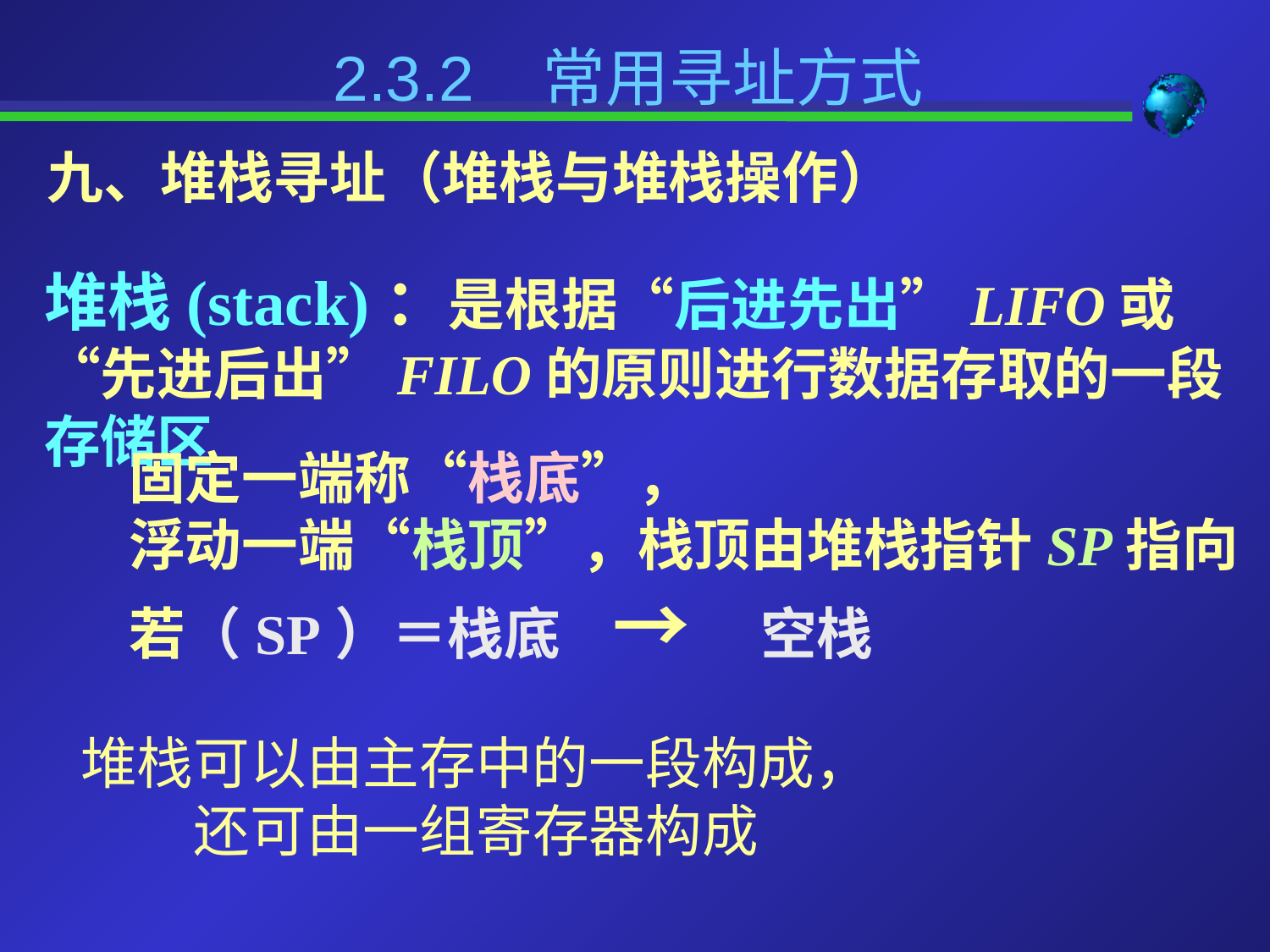

2.3.2   常用寻址方式
九、堆栈寻址（堆栈与堆栈操作）
堆栈(stack)：是根据“后进先出”LIFO或“先进后出”FILO的原则进行数据存取的一段存储区
固定一端称“栈底”，
浮动一端“栈顶”，栈顶由堆栈指针SP指向
若（SP）＝栈底    →    空栈
堆栈可以由主存中的一段构成，还可由一组寄存器构成
30